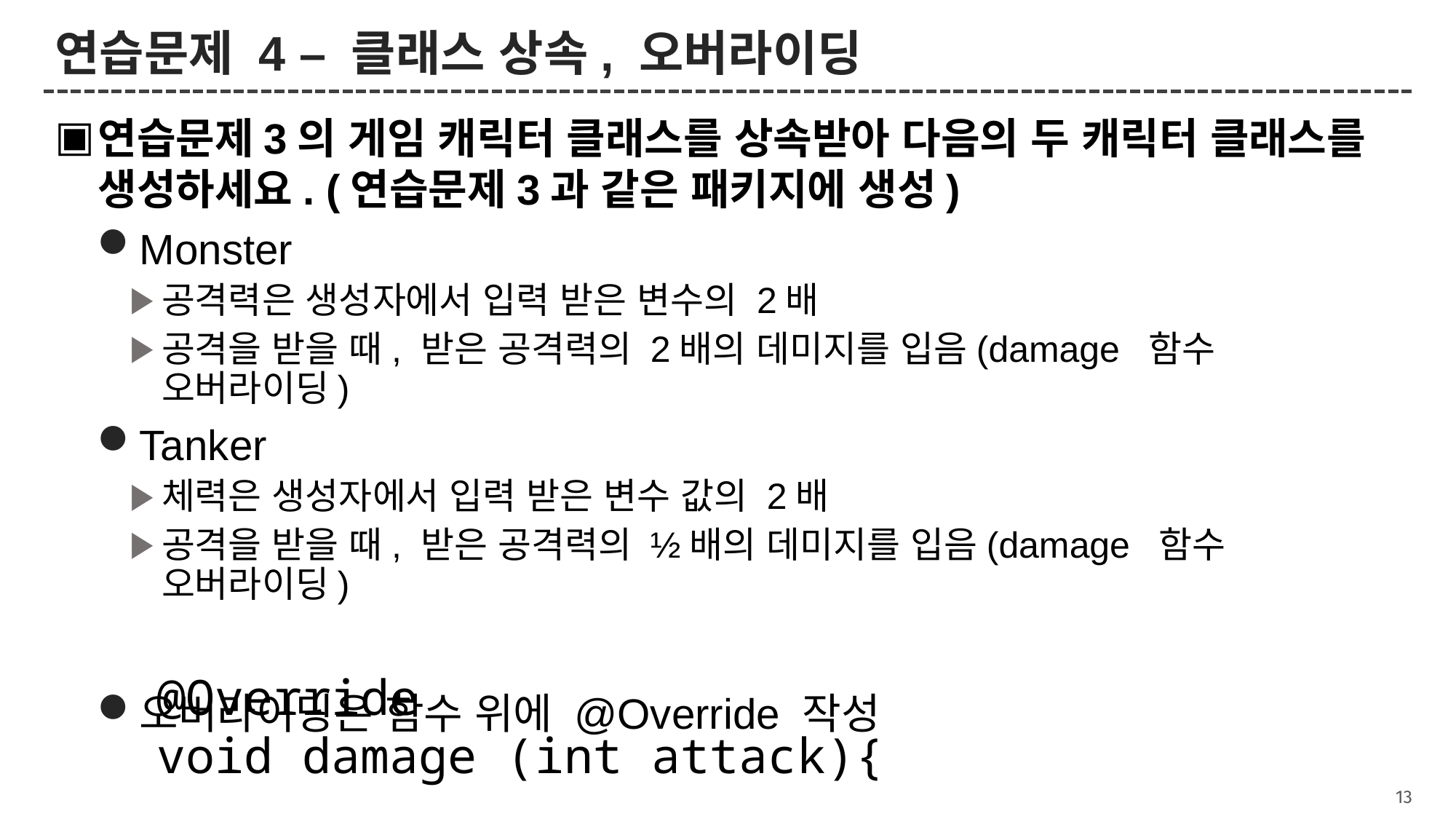

# 연습문제 4 – 클래스 상속, 오버라이딩
연습문제3의 게임 캐릭터 클래스를 상속받아 다음의 두 캐릭터 클래스를 생성하세요. (연습문제3과 같은 패키지에 생성)
Monster
공격력은 생성자에서 입력 받은 변수의 2배
공격을 받을 때, 받은 공격력의 2배의 데미지를 입음(damage  함수 오버라이딩)
Tanker
체력은 생성자에서 입력 받은 변수 값의 2배
공격을 받을 때, 받은 공격력의 ½배의 데미지를 입음(damage  함수 오버라이딩)

오버라이딩은 함수 위에 @Override 작성
@Override
void damage (int attack){